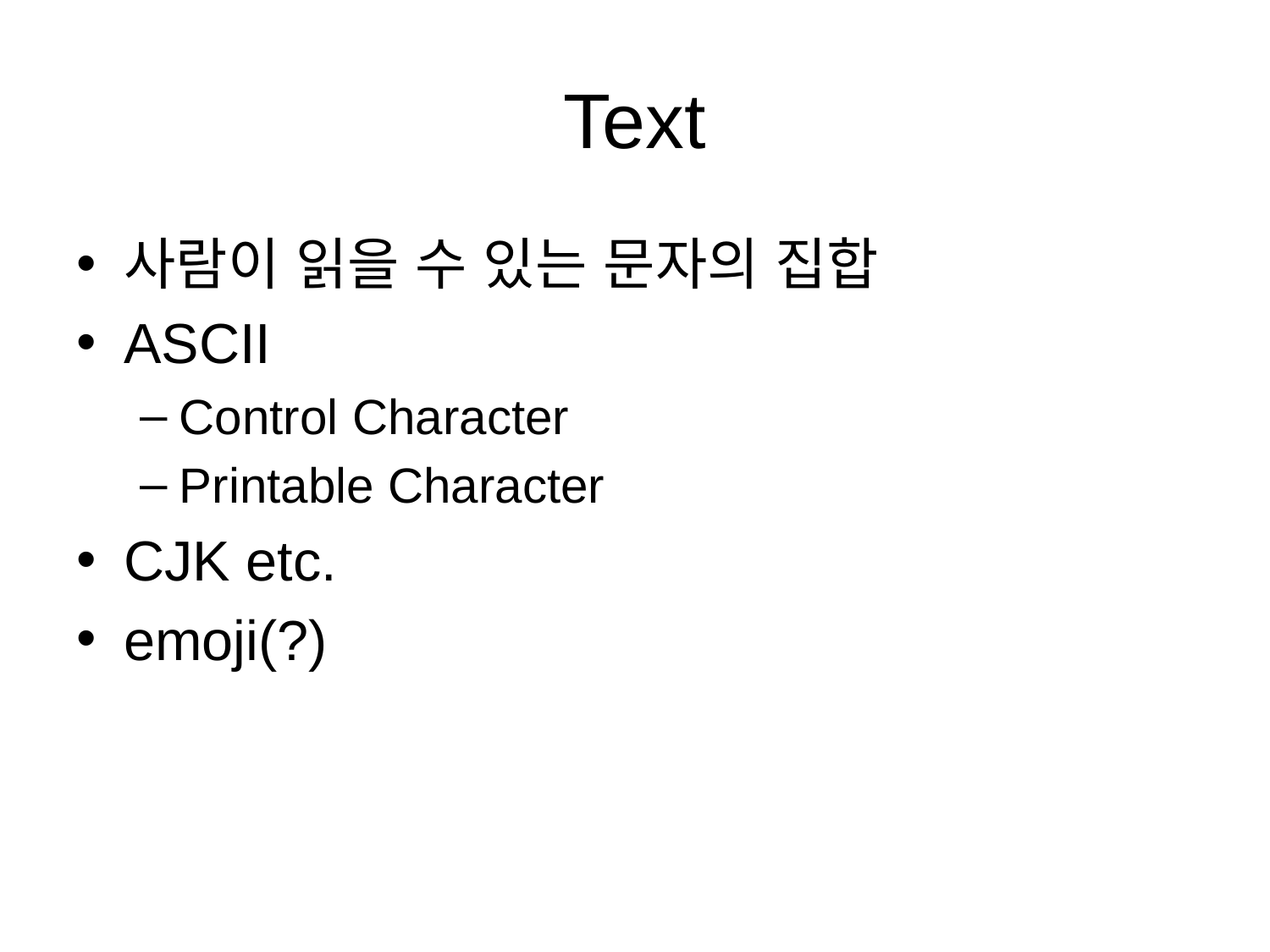

# Text
사람이 읽을 수 있는 문자의 집합
ASCII
Control Character
Printable Character
CJK etc.
emoji(?)